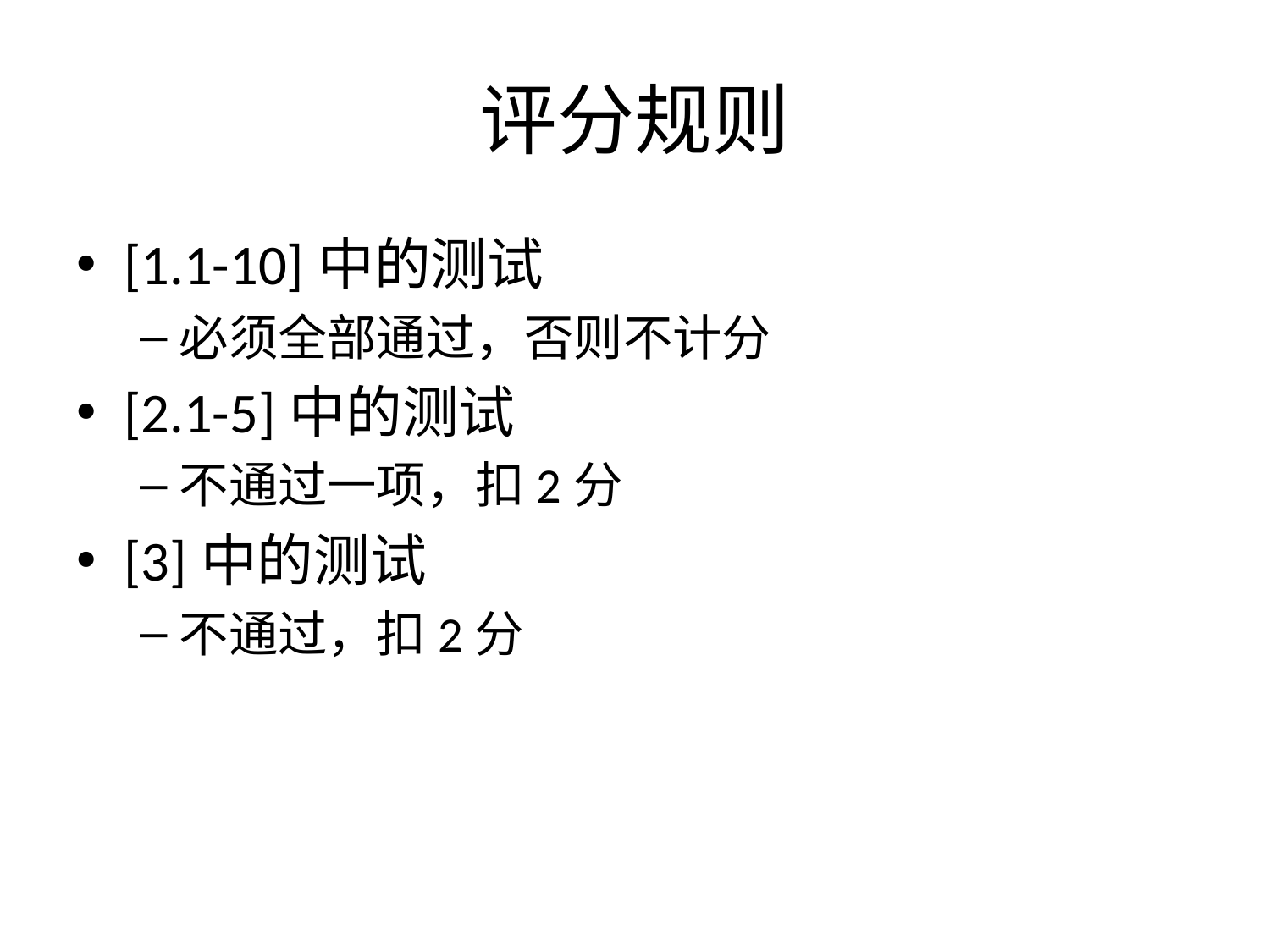

# 评分规则
[1.1-10]中的测试
必须全部通过，否则不计分
[2.1-5]中的测试
不通过一项，扣2分
[3]中的测试
不通过，扣2分